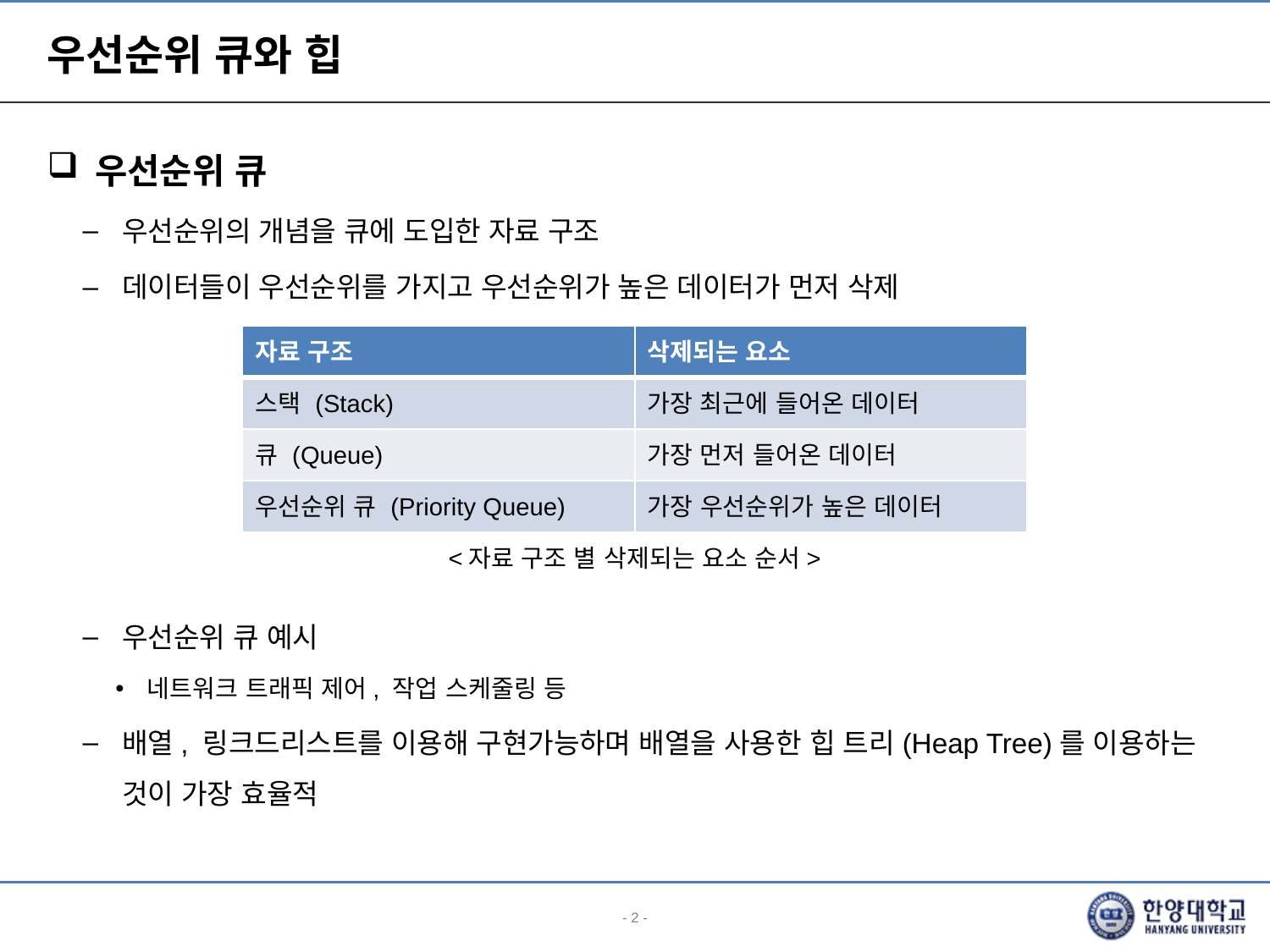

# 우선순위 큐와 힙
우선순위 큐
우선순위의 개념을 큐에 도입한 자료 구조
데이터들이 우선순위를 가지고 우선순위가 높은 데이터가 먼저 삭제

우선순위 큐 예시
네트워크 트래픽 제어, 작업 스케줄링 등
배열, 링크드리스트를 이용해 구현가능하며 배열을 사용한 힙 트리(Heap Tree)를 이용하는 것이 가장 효율적

| 자료 구조 | 삭제되는 요소 |
| --- | --- |
| 스택 (Stack) | 가장 최근에 들어온 데이터 |
| 큐 (Queue) | 가장 먼저 들어온 데이터 |
| 우선순위 큐 (Priority Queue) | 가장 우선순위가 높은 데이터 |
<자료 구조 별 삭제되는 요소 순서>